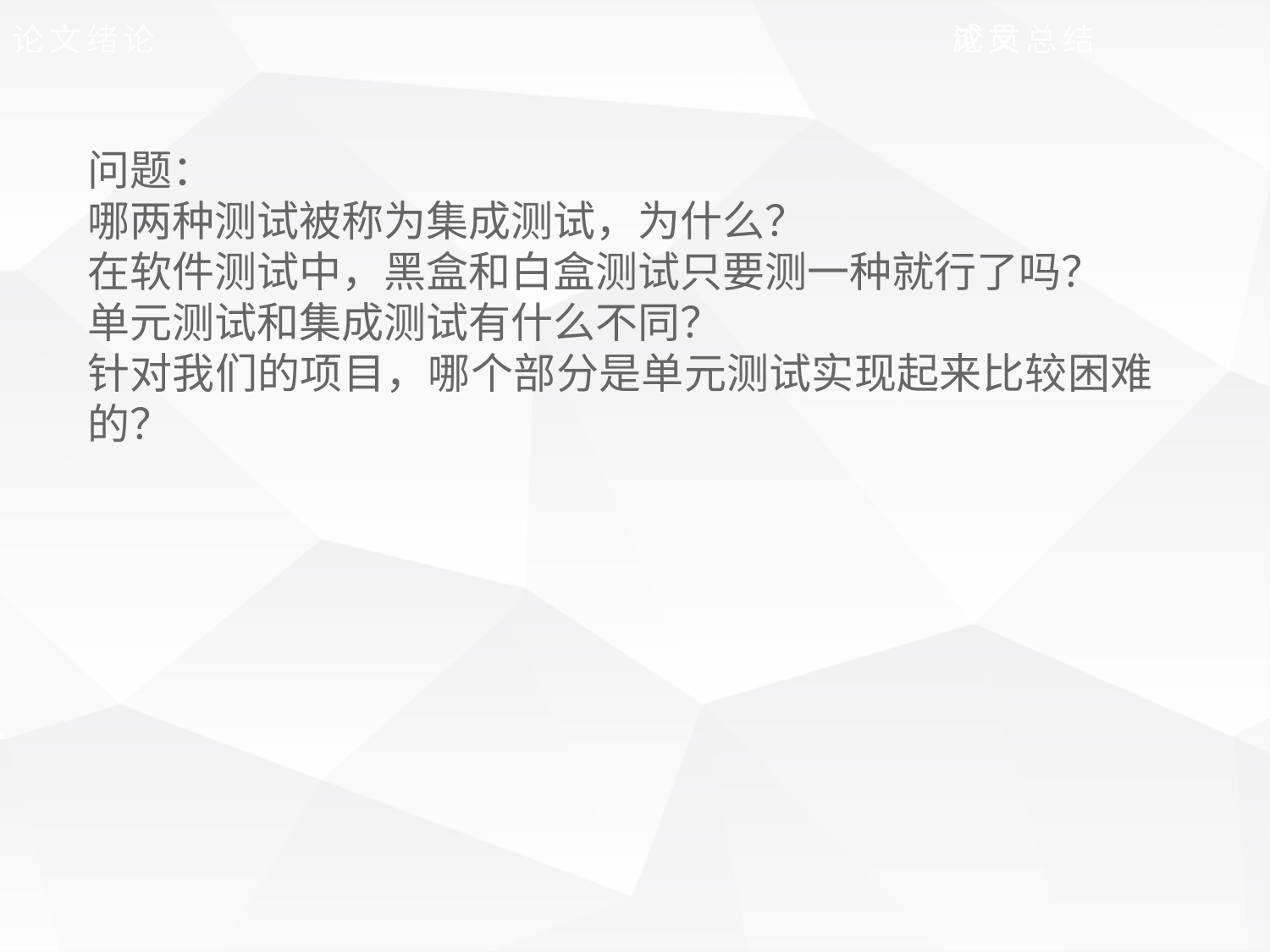

成员
论文绪论
论文总结
问题：
哪两种测试被称为集成测试，为什么？
在软件测试中，黑盒和白盒测试只要测一种就行了吗？
单元测试和集成测试有什么不同？
针对我们的项目，哪个部分是单元测试实现起来比较困难的？